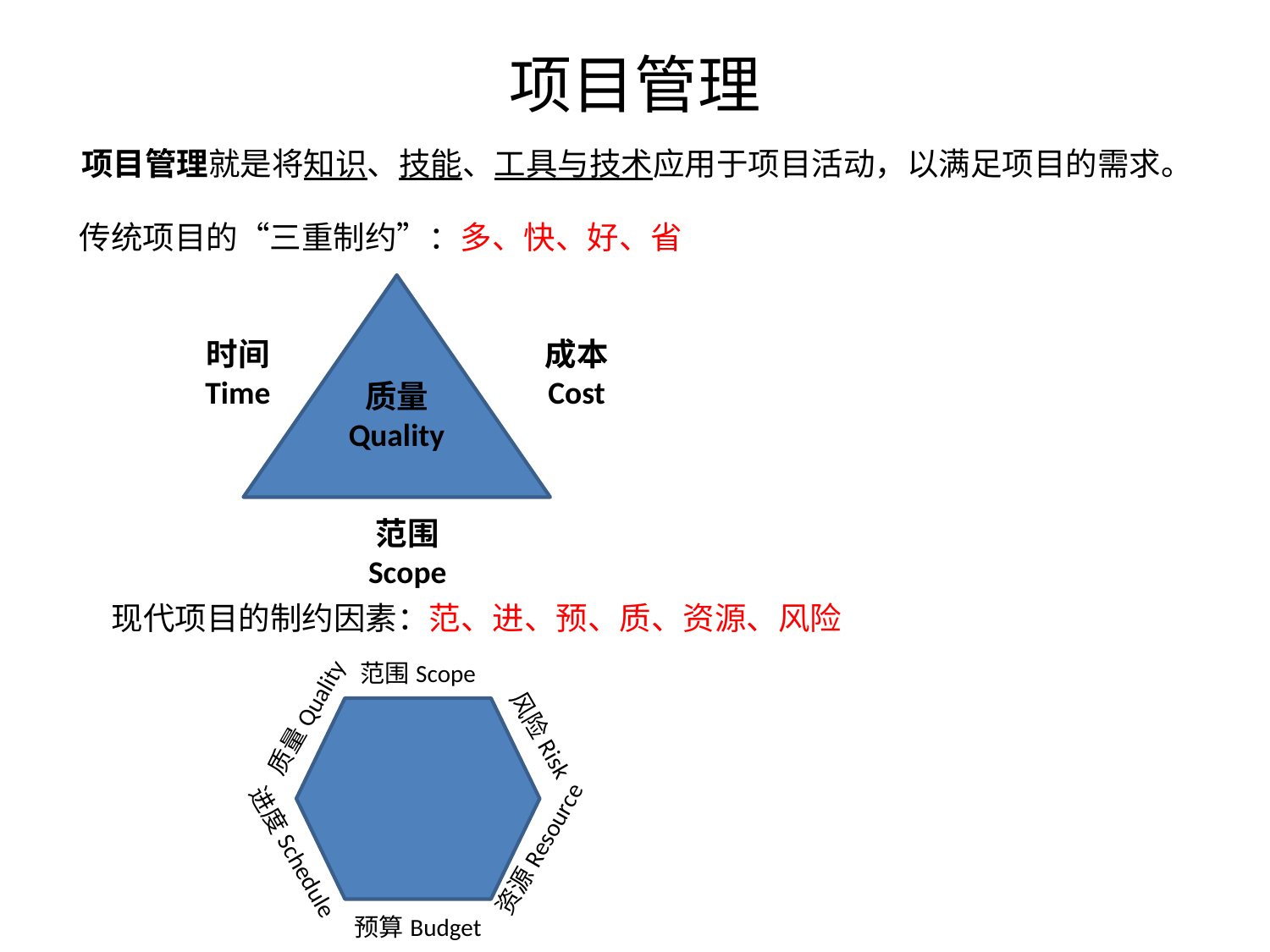

# 项目管理
项目管理就是将知识、技能、工具与技术应用于项目活动，以满足项目的需求。
传统项目的“三重制约”：多、快、好、省

时间
Time
成本
Cost
质量
Quality
范围
Scope
现代项目的制约因素：范、进、预、质、资源、风险
范围Scope
质量Quality

风险Risk
资源Resource
进度Schedule
预算Budget